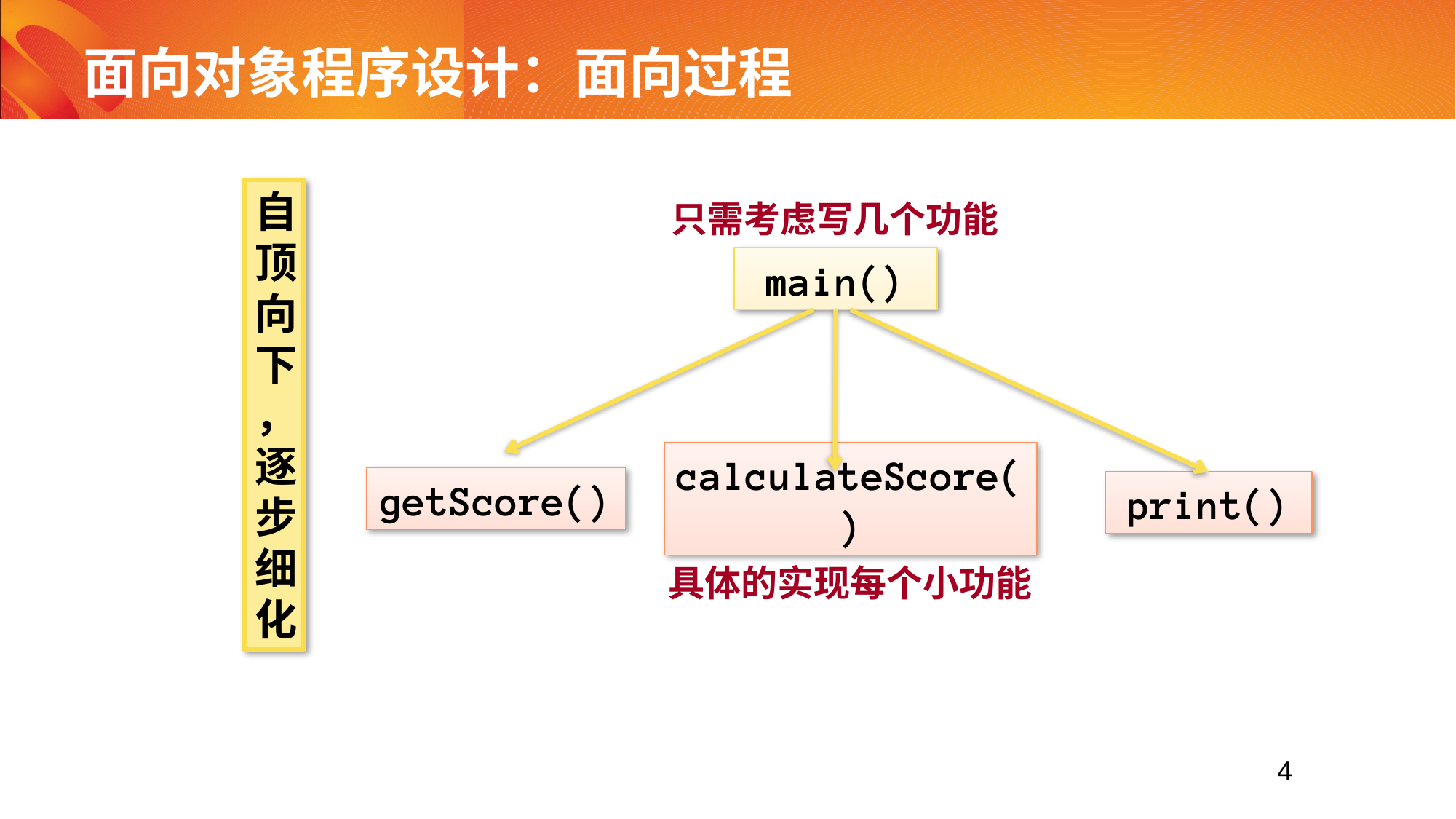

# 面向对象程序设计：面向过程
自顶向下
，逐步细化
只需考虑写几个功能
main()
getScore()
calculateScore()
print()
 具体的实现每个小功能